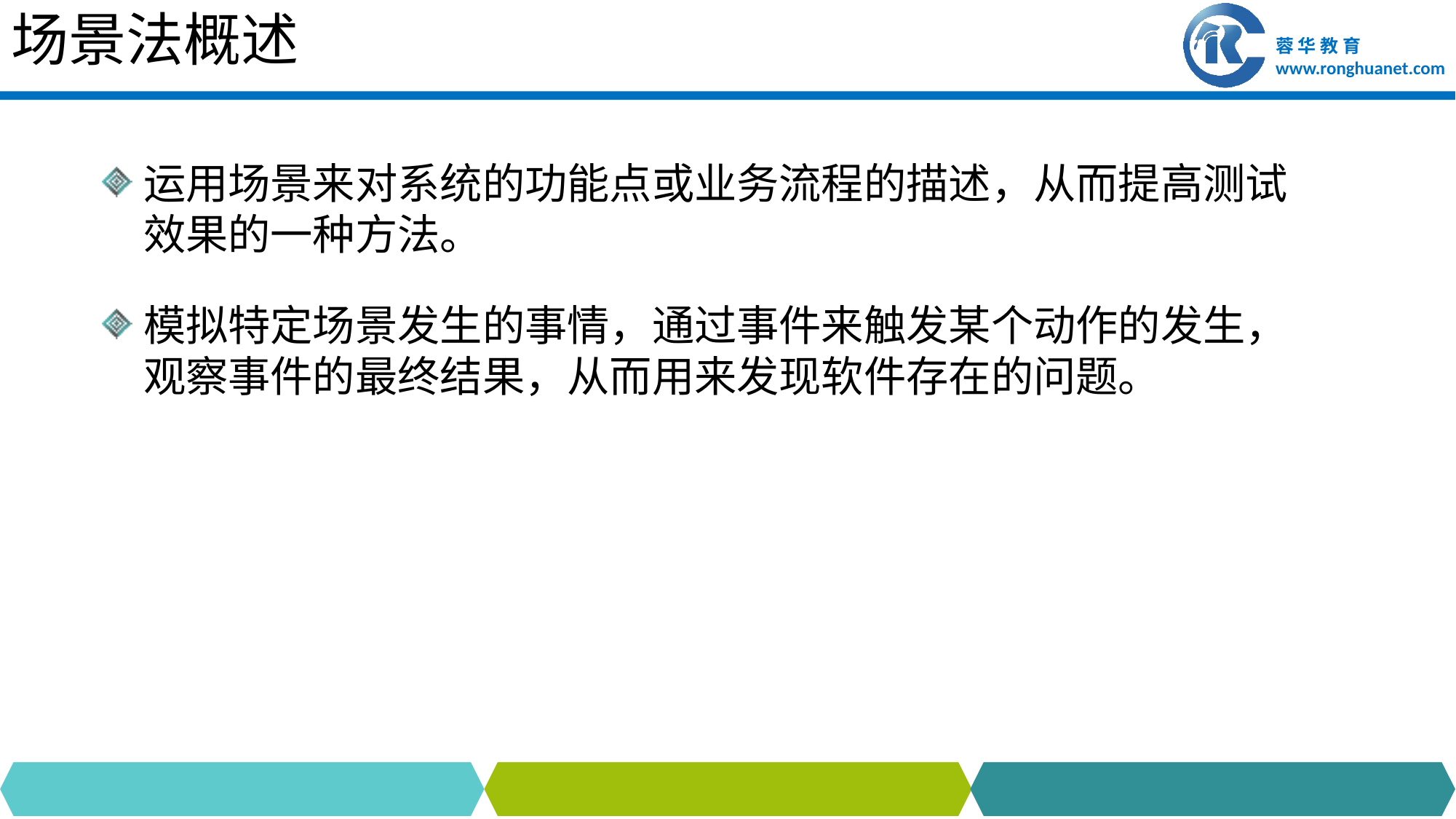

# 场景法概述
运用场景来对系统的功能点或业务流程的描述，从而提高测试效果的一种方法。

模拟特定场景发生的事情，通过事件来触发某个动作的发生，观察事件的最终结果，从而用来发现软件存在的问题。